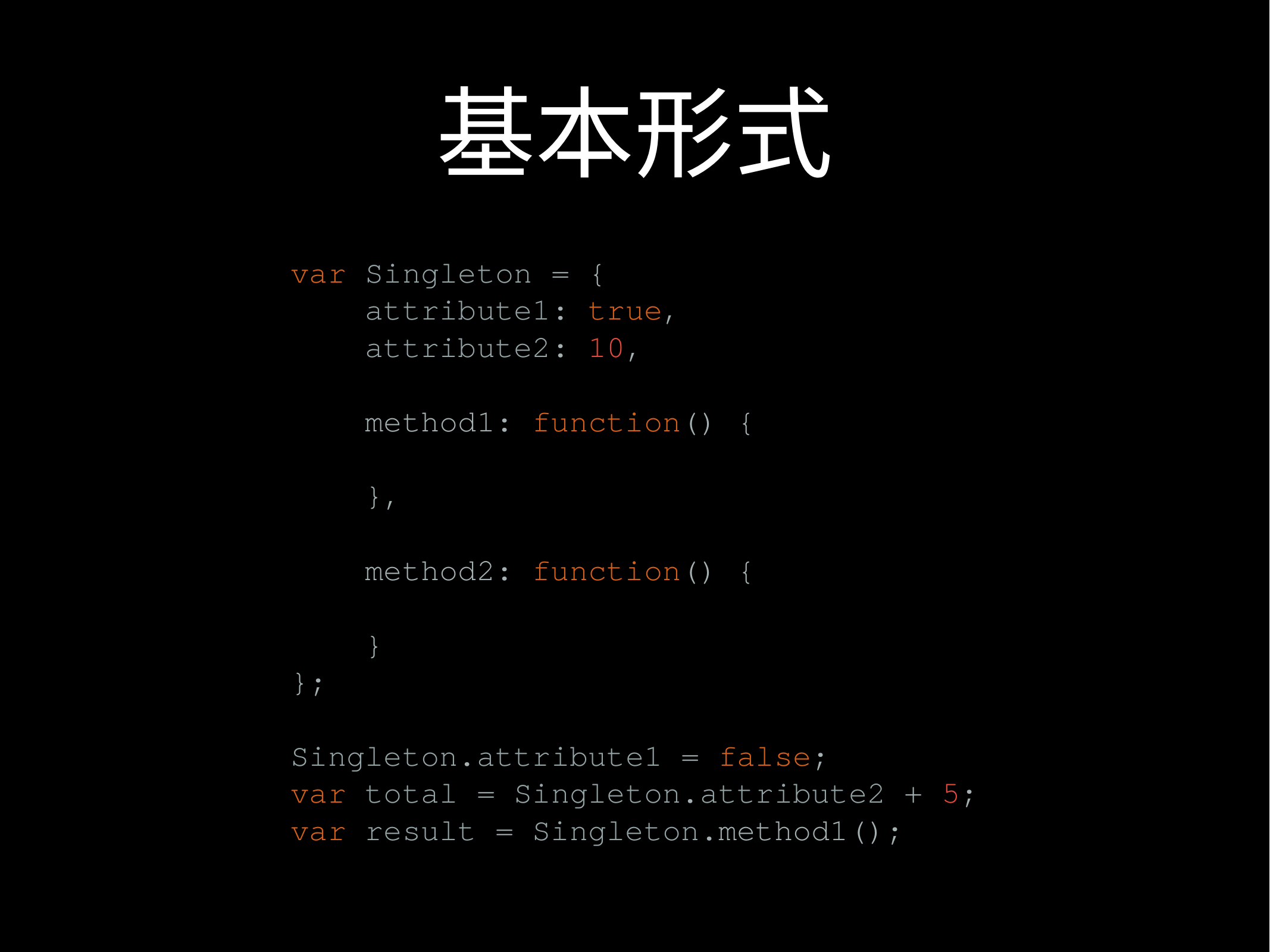

# 基本形式
var Singleton = {
    attribute1: true,
    attribute2: 10,

    method1: function() {

    },

    method2: function() {

    }
};

Singleton.attribute1 = false;
var total = Singleton.attribute2 + 5;
var result = Singleton.method1();